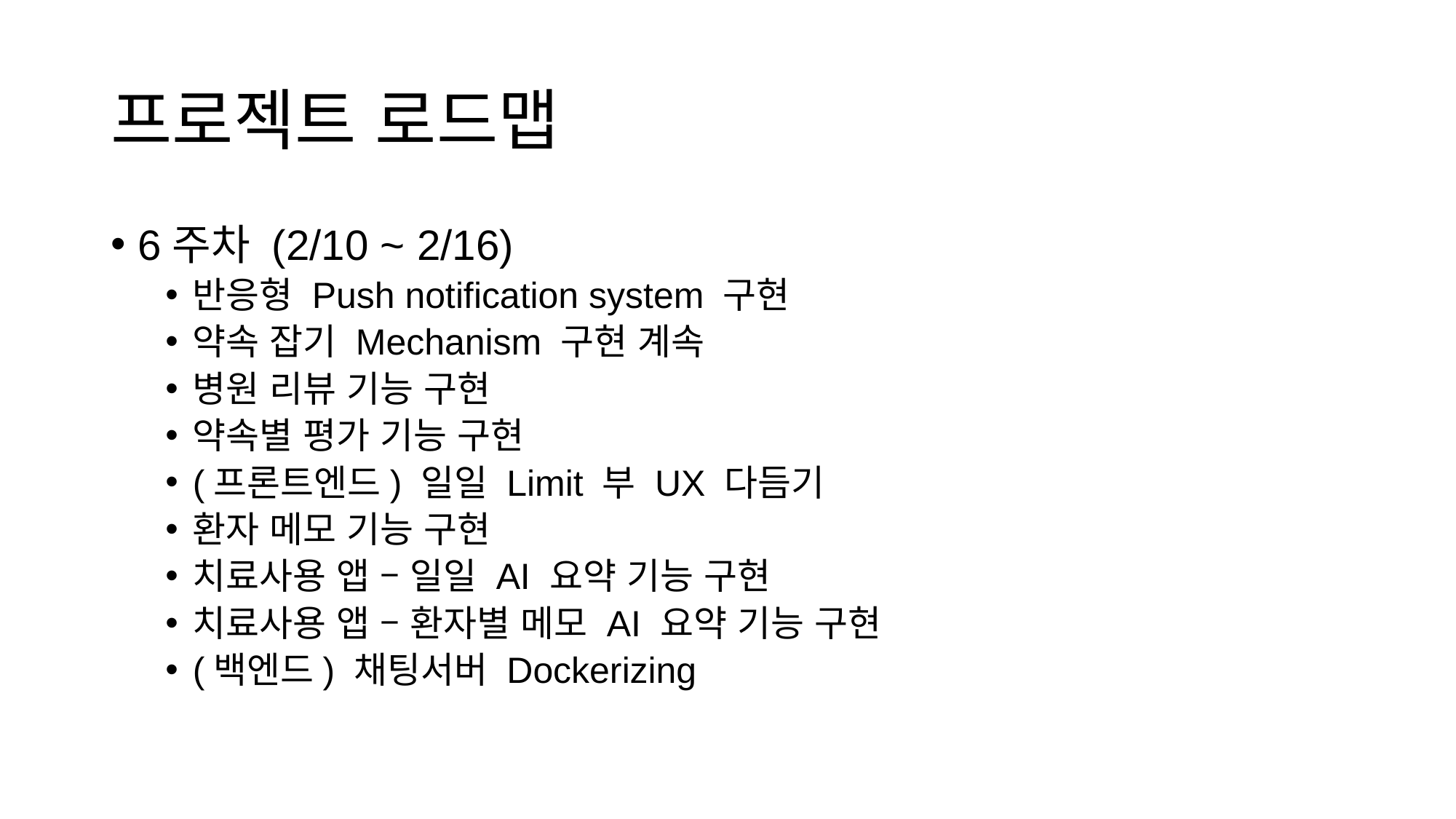

# 프로젝트 로드맵
6주차 (2/10 ~ 2/16)
반응형 Push notification system 구현
약속 잡기 Mechanism 구현 계속
병원 리뷰 기능 구현
약속별 평가 기능 구현
(프론트엔드) 일일 Limit 부 UX 다듬기
환자 메모 기능 구현
치료사용 앱 – 일일 AI 요약 기능 구현
치료사용 앱 – 환자별 메모 AI 요약 기능 구현
(백엔드) 채팅서버 Dockerizing